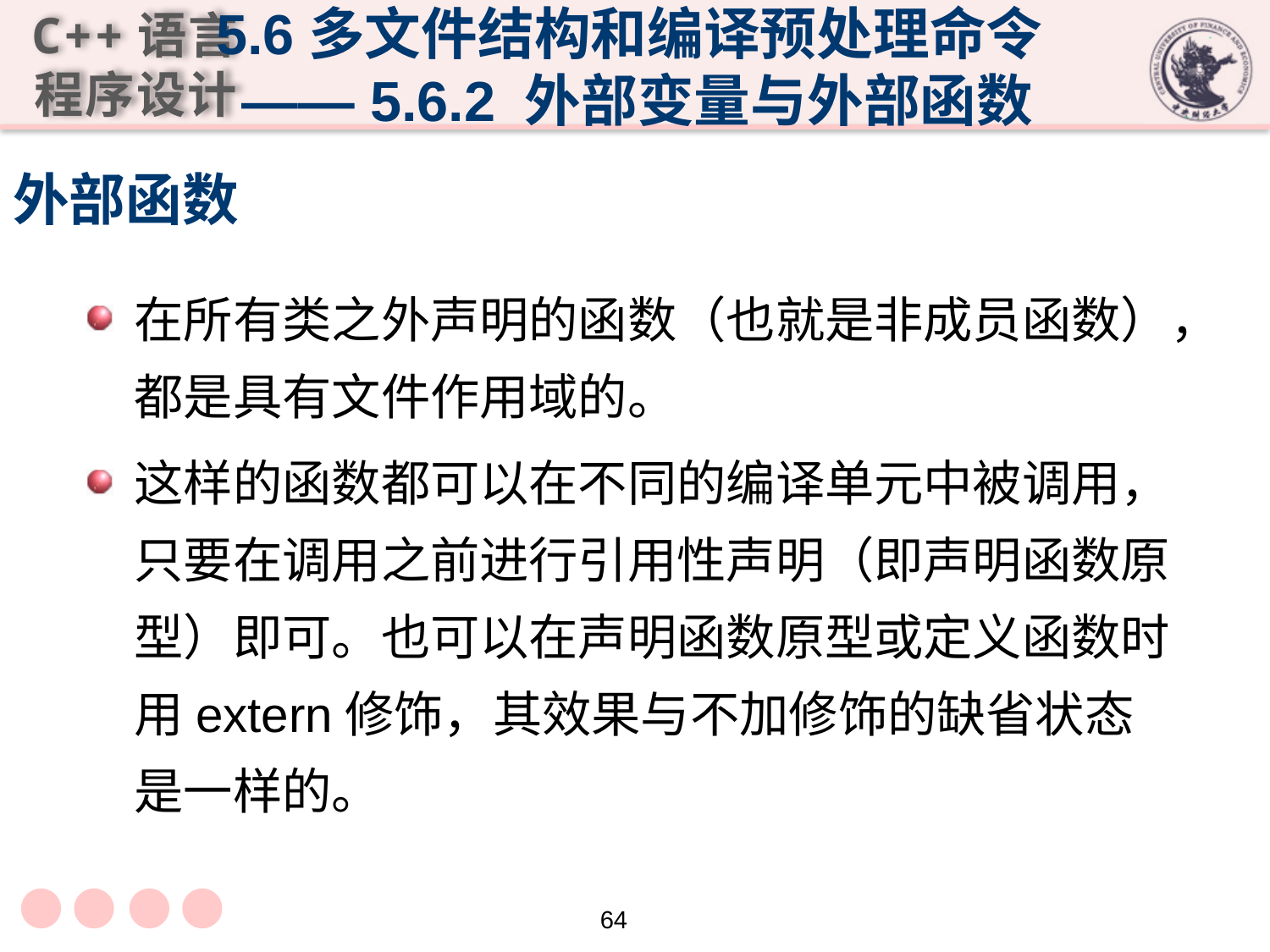

5.6多文件结构和编译预处理命令
 —— 5.6.2 外部变量与外部函数
# 外部函数
在所有类之外声明的函数（也就是非成员函数），都是具有文件作用域的。
这样的函数都可以在不同的编译单元中被调用，只要在调用之前进行引用性声明（即声明函数原型）即可。也可以在声明函数原型或定义函数时用extern修饰，其效果与不加修饰的缺省状态是一样的。

64